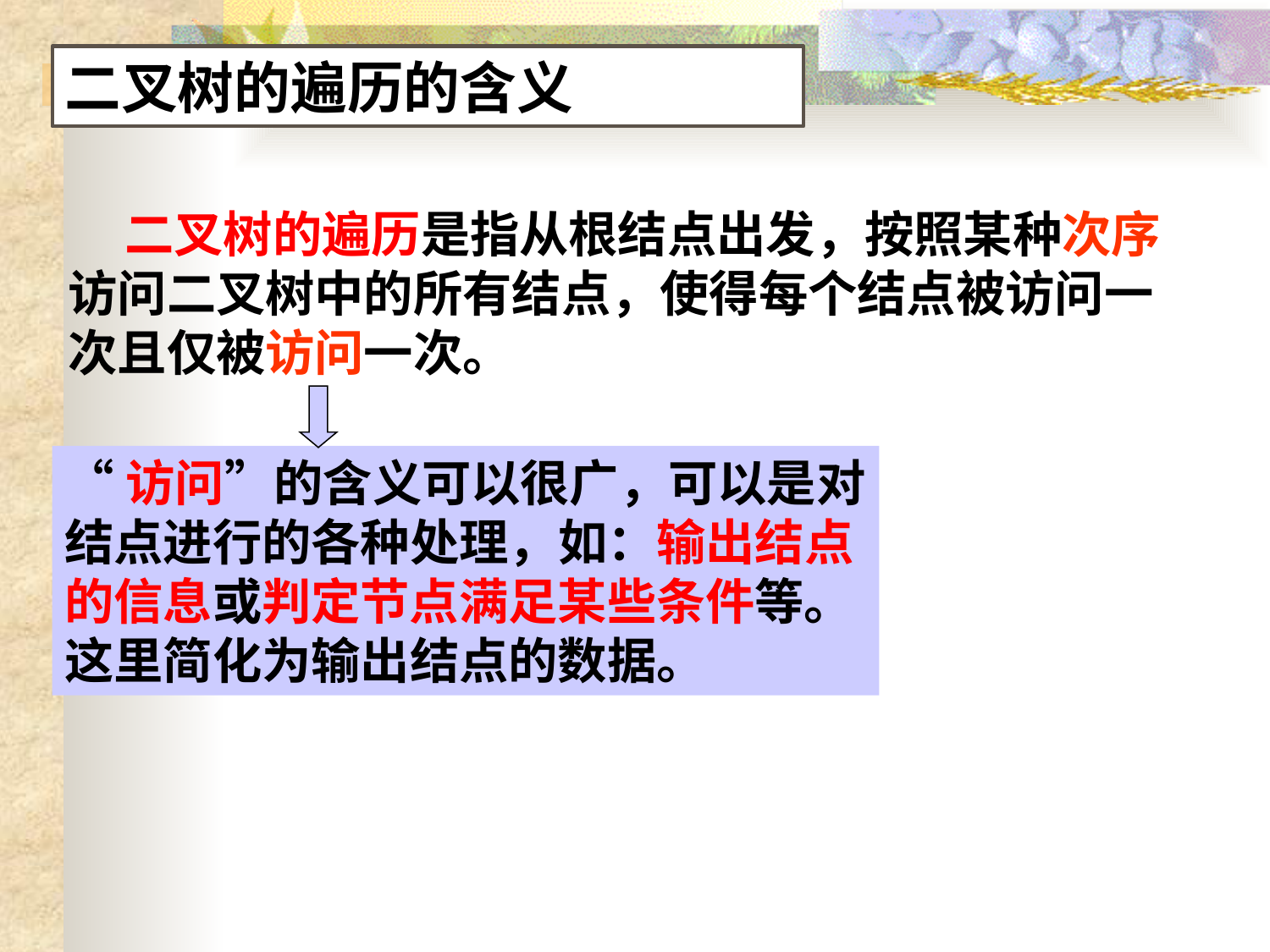

二叉树的遍历的含义
    二叉树的遍历是指从根结点出发，按照某种次序访问二叉树中的所有结点，使得每个结点被访问一次且仅被访问一次。

“访问”的含义可以很广，可以是对结点进行的各种处理，如：输出结点的信息或判定节点满足某些条件等。这里简化为输出结点的数据。